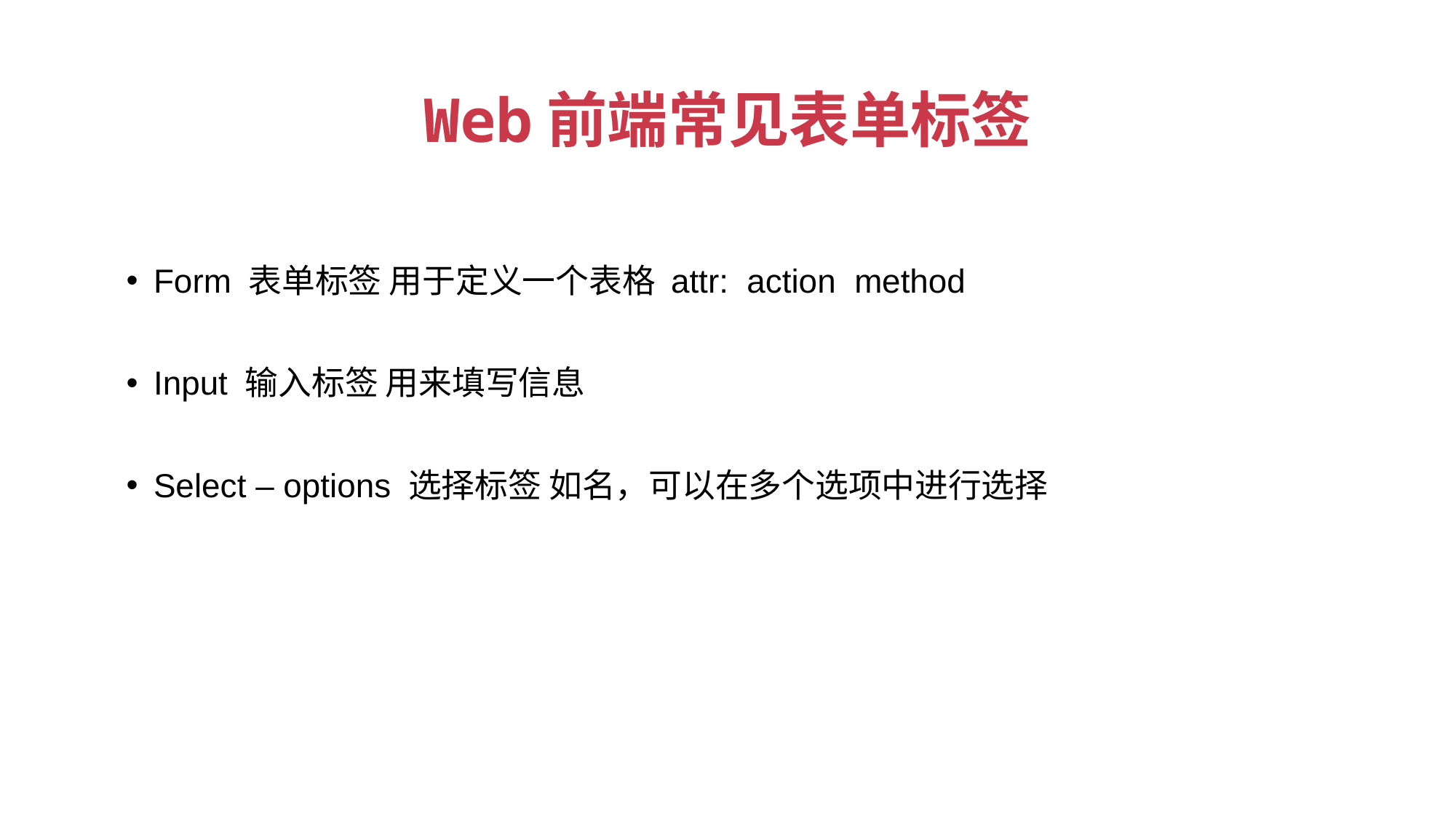

# Web前端常见表单标签
Form 表单标签 用于定义一个表格 attr:  action  method

Input 输入标签 用来填写信息

Select – options 选择标签 如名，可以在多个选项中进行选择